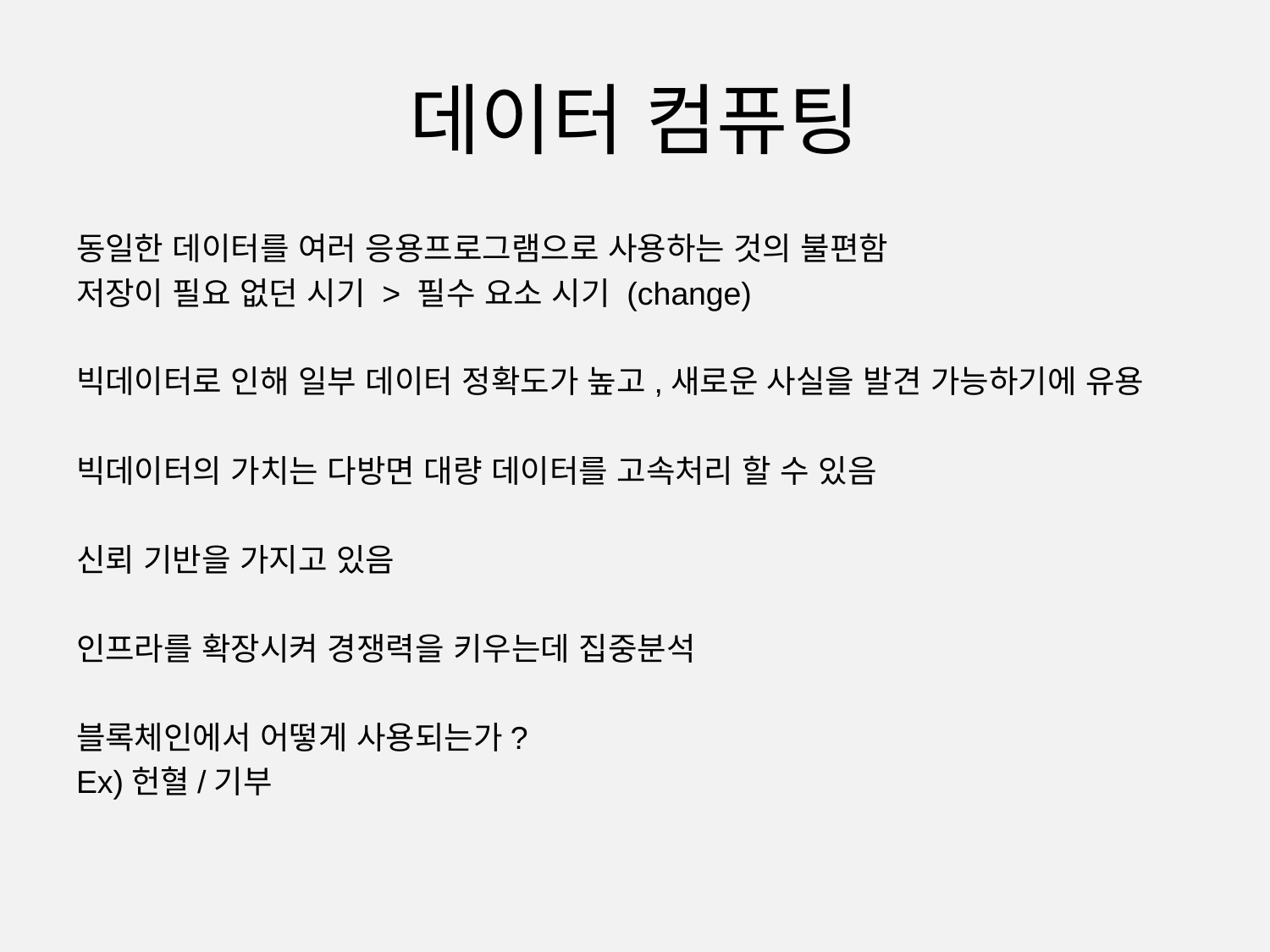

# 데이터 컴퓨팅
동일한 데이터를 여러 응용프로그램으로 사용하는 것의 불편함
저장이 필요 없던 시기 > 필수 요소 시기 (change)

빅데이터로 인해 일부 데이터 정확도가 높고,새로운 사실을 발견 가능하기에 유용

빅데이터의 가치는 다방면 대량 데이터를 고속처리 할 수 있음

신뢰 기반을 가지고 있음

인프라를 확장시켜 경쟁력을 키우는데 집중분석

블록체인에서 어떻게 사용되는가?
Ex)헌혈/기부